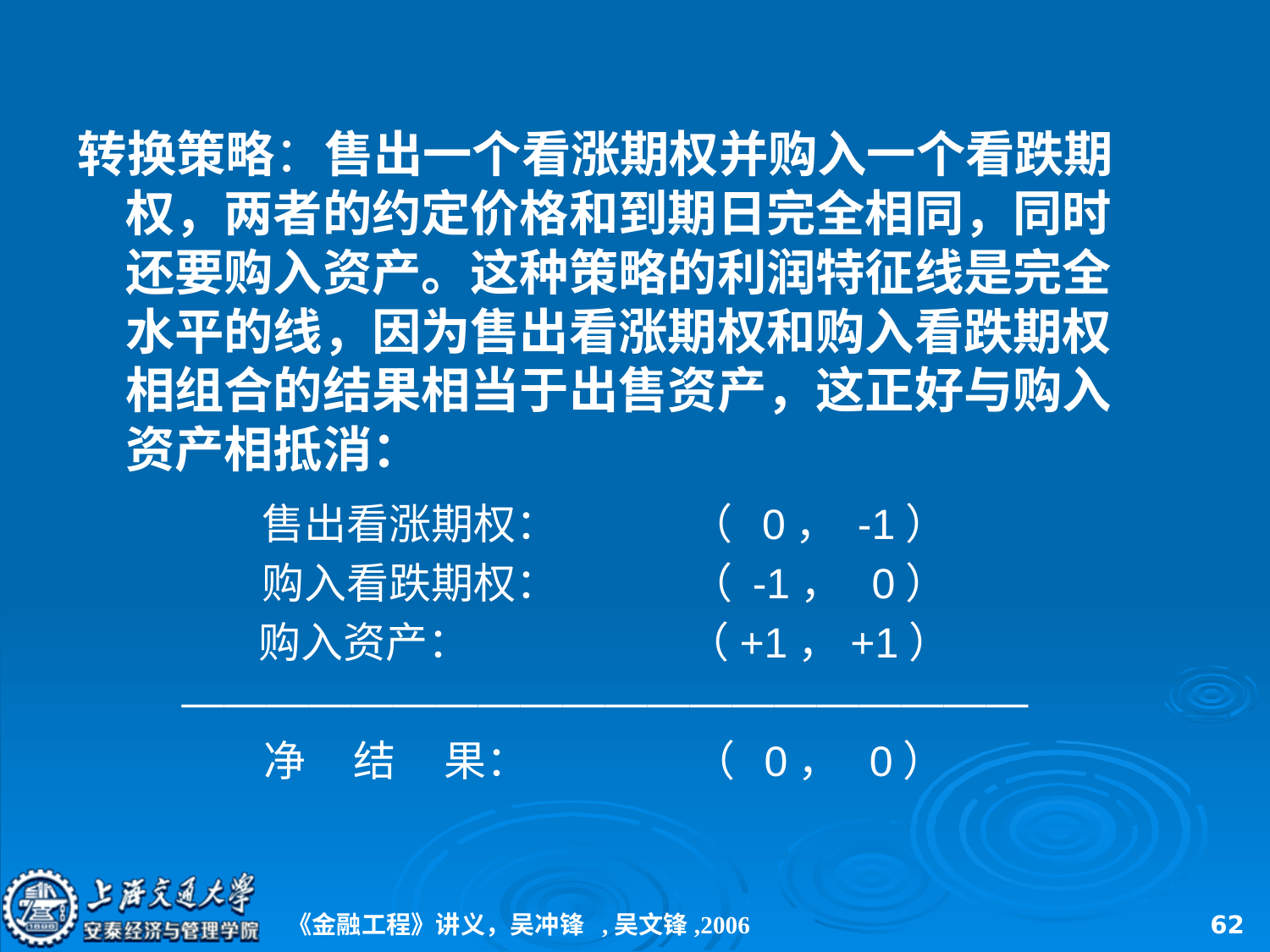

转换策略：售出一个看涨期权并购入一个看跌期权，两者的约定价格和到期日完全相同，同时还要购入资产。这种策略的利润特征线是完全水平的线，因为售出看涨期权和购入看跌期权相组合的结果相当于出售资产，这正好与购入资产相抵消：
售出看涨期权：		（  0， -1）
购入看跌期权：		（ -1，  0）
购入资产：	            	（+1，+1）
————————————————————
净     结     果：		（  0，  0）